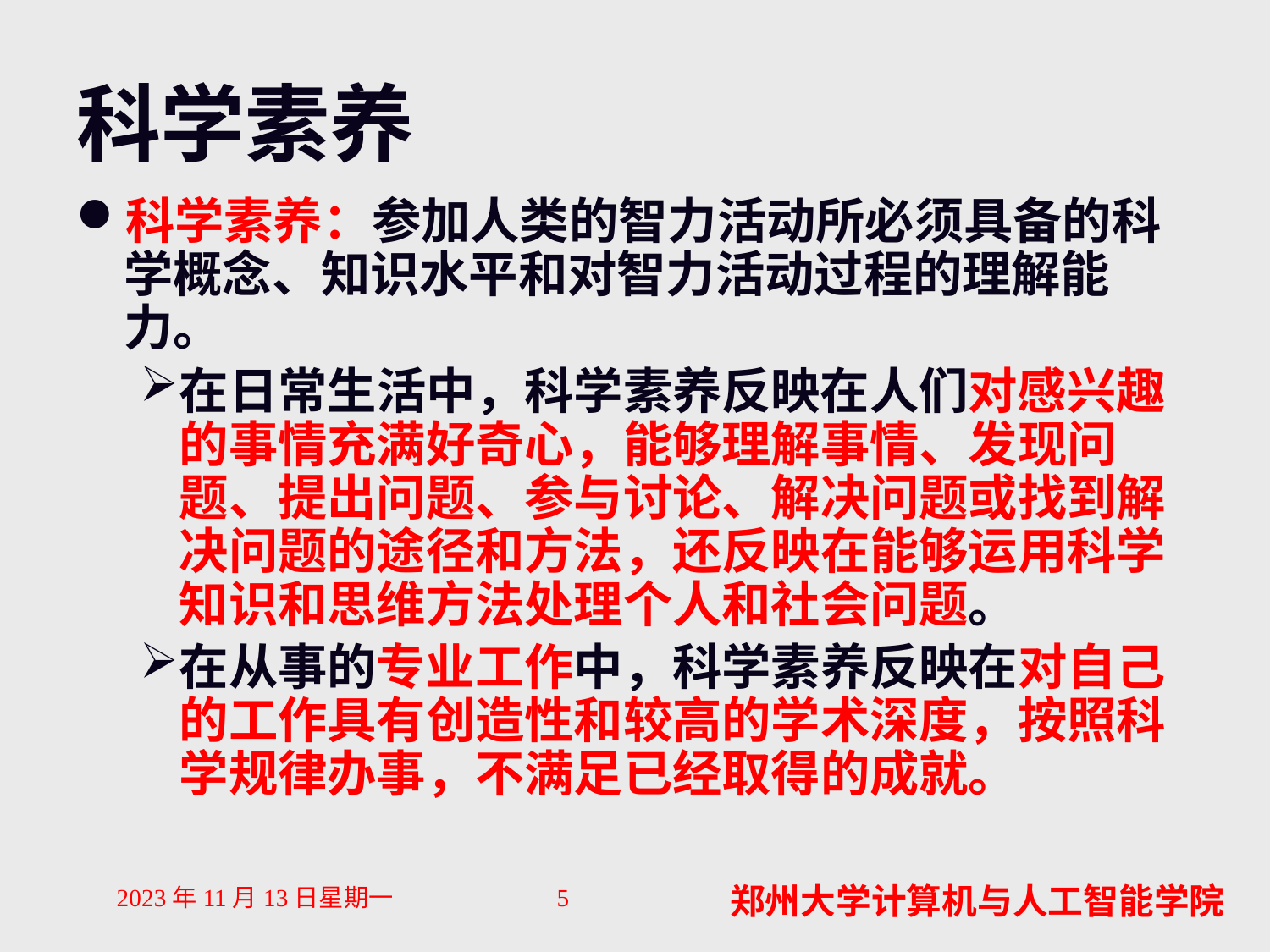

# 科学素养
科学素养：参加人类的智力活动所必须具备的科学概念、知识水平和对智力活动过程的理解能力。
在日常生活中，科学素养反映在人们对感兴趣的事情充满好奇心，能够理解事情、发现问题、提出问题、参与讨论、解决问题或找到解决问题的途径和方法，还反映在能够运用科学知识和思维方法处理个人和社会问题。
在从事的专业工作中，科学素养反映在对自己的工作具有创造性和较高的学术深度，按照科学规律办事，不满足已经取得的成就。